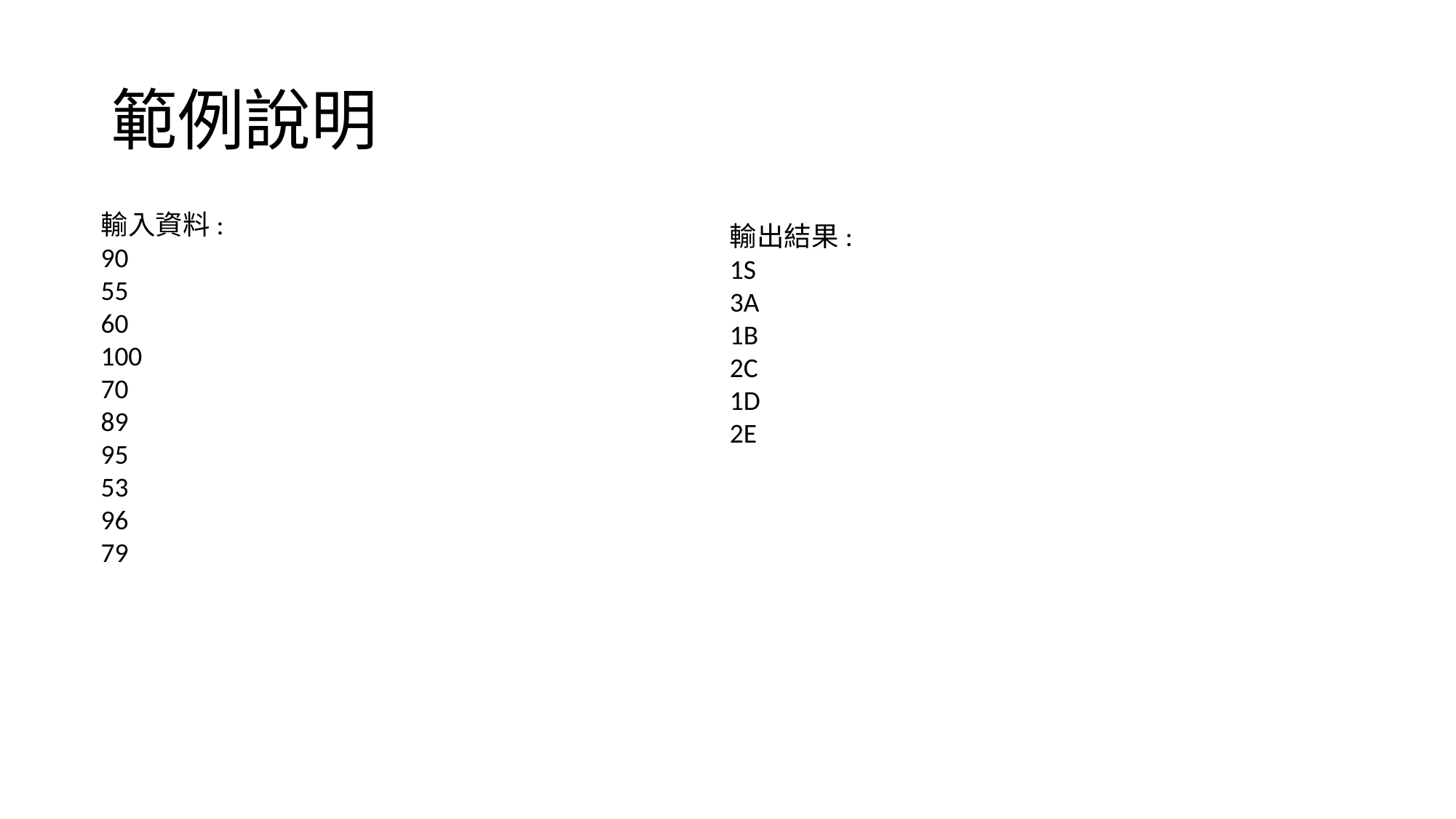

# 範例說明
輸入資料:
90
55
60
100
70
89
95
53
96
79
輸出結果:
1S
3A
1B
2C
1D
2E